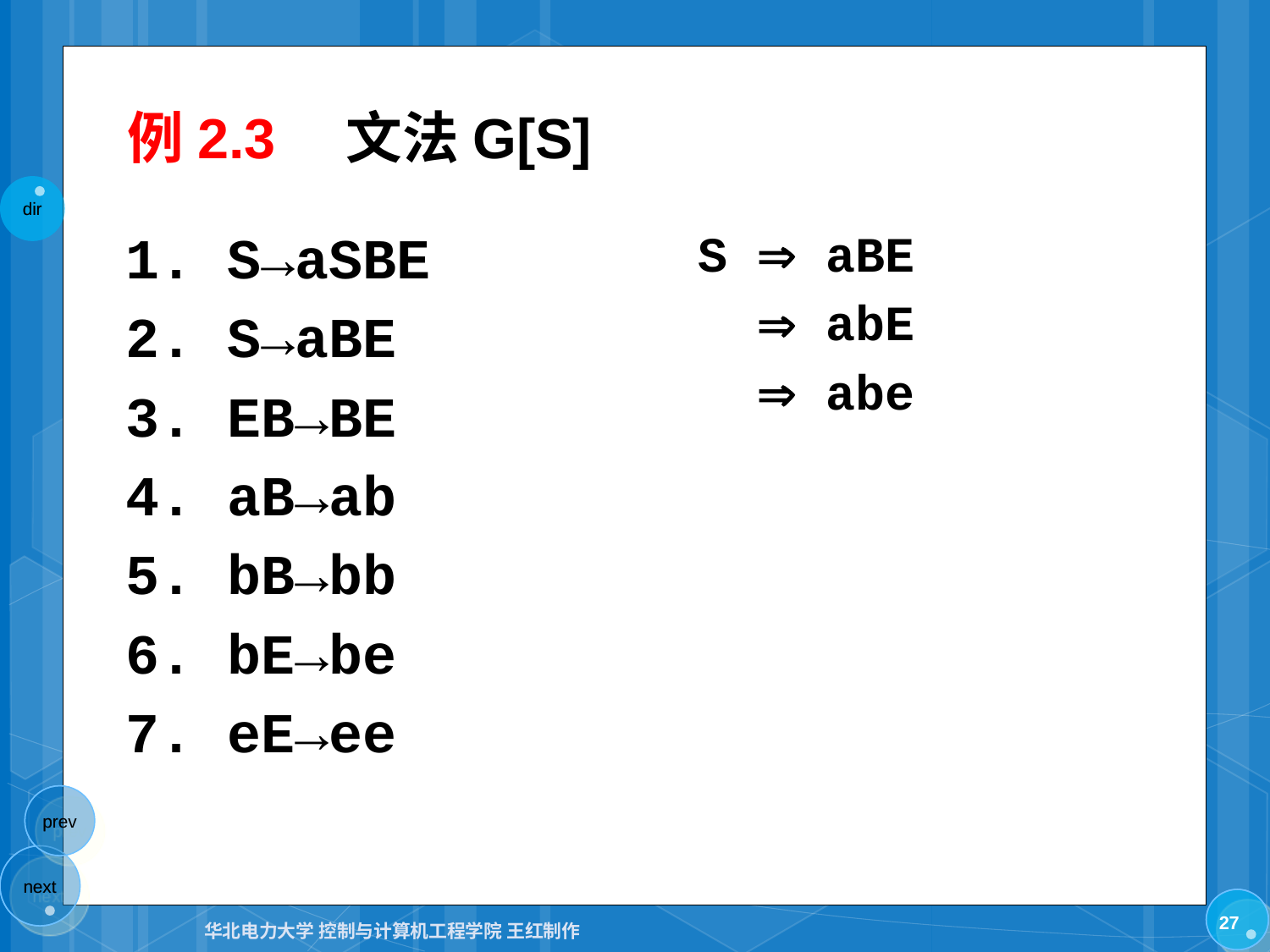

# 例2.3　文法G[S]
	1. S→aSBE
	2. S→aBE
	3. EB→BE
	4. aB→ab
	5. bB→bb
	6. bE→be
	7. eE→ee
S ⇒ aBE
  ⇒ abE
  ⇒ abe
27
华北电力大学 控制与计算机工程学院 王红制作